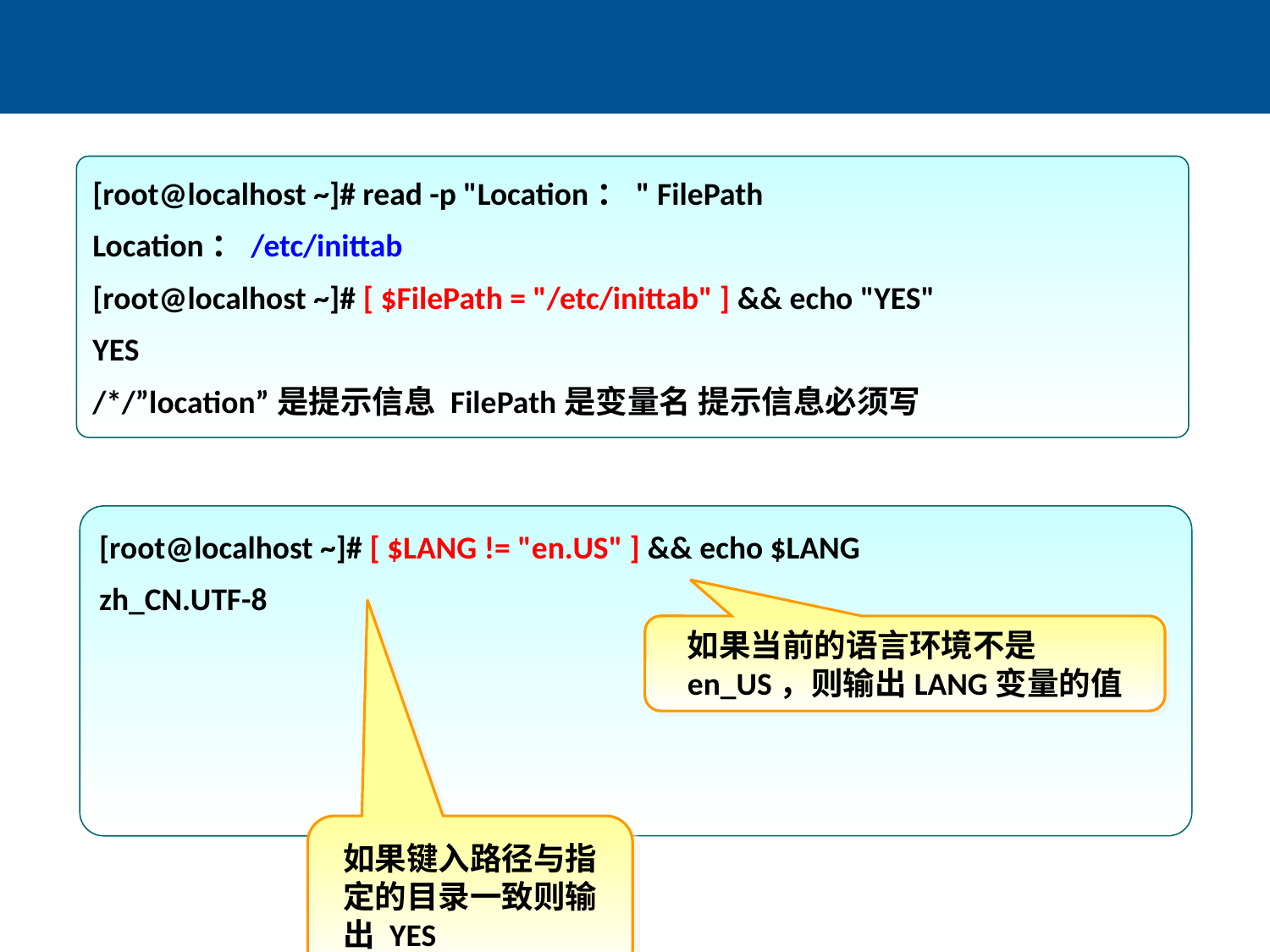

#
[root@localhost ~]# read -p "Location：" FilePath
Location：/etc/inittab
[root@localhost ~]# [ $FilePath = "/etc/inittab" ] && echo "YES"
YES
/*/”location”是提示信息 FilePath是变量名 提示信息必须写
[root@localhost ~]# [ $LANG != "en.US" ] && echo $LANG
zh_CN.UTF-8
如果当前的语言环境不是 en_US，则输出LANG变量的值
如果键入路径与指定的目录一致则输出 YES